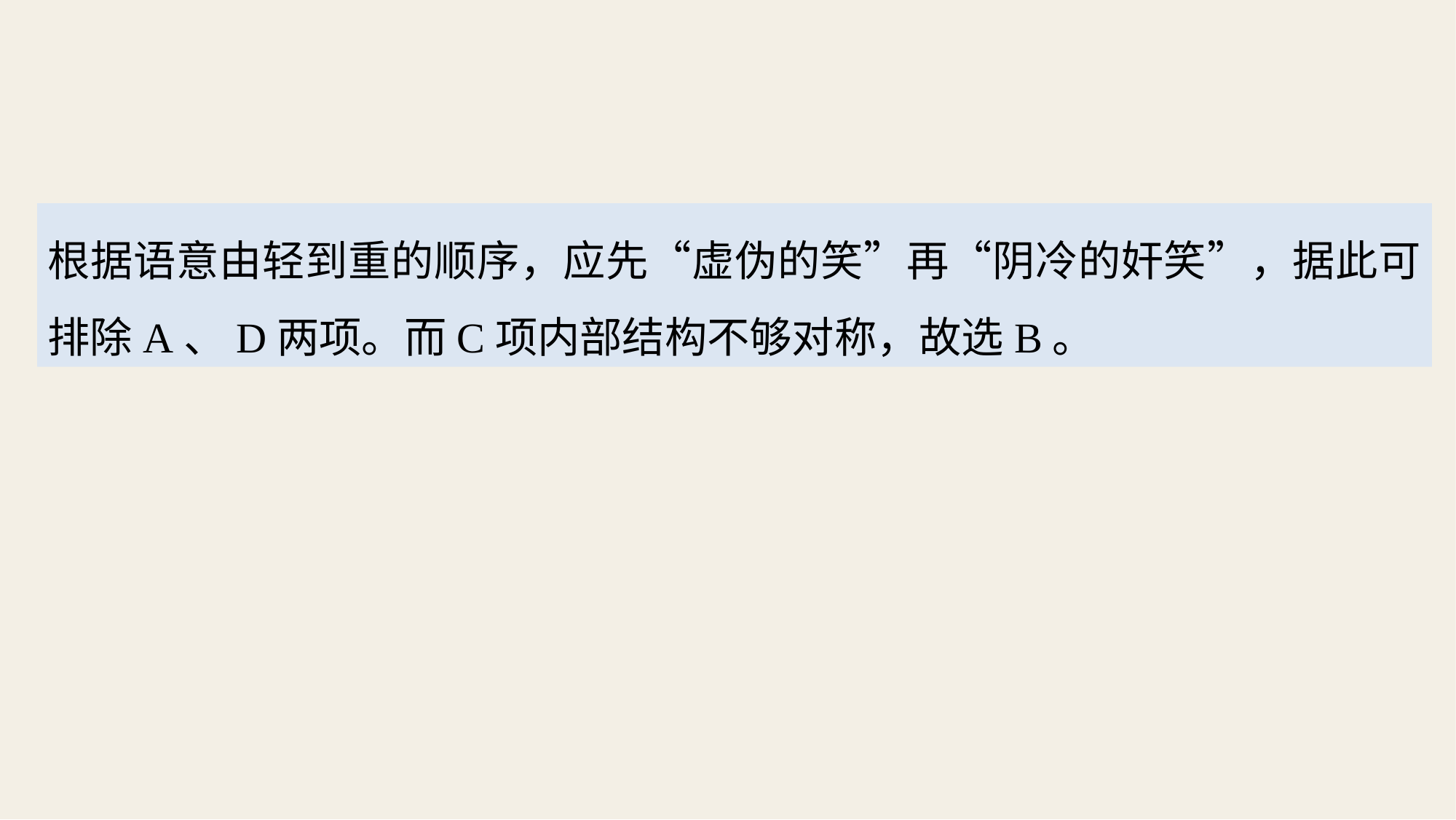

根据语意由轻到重的顺序，应先“虚伪的笑”再“阴冷的奸笑”，据此可排除A、D两项。而C项内部结构不够对称，故选B。